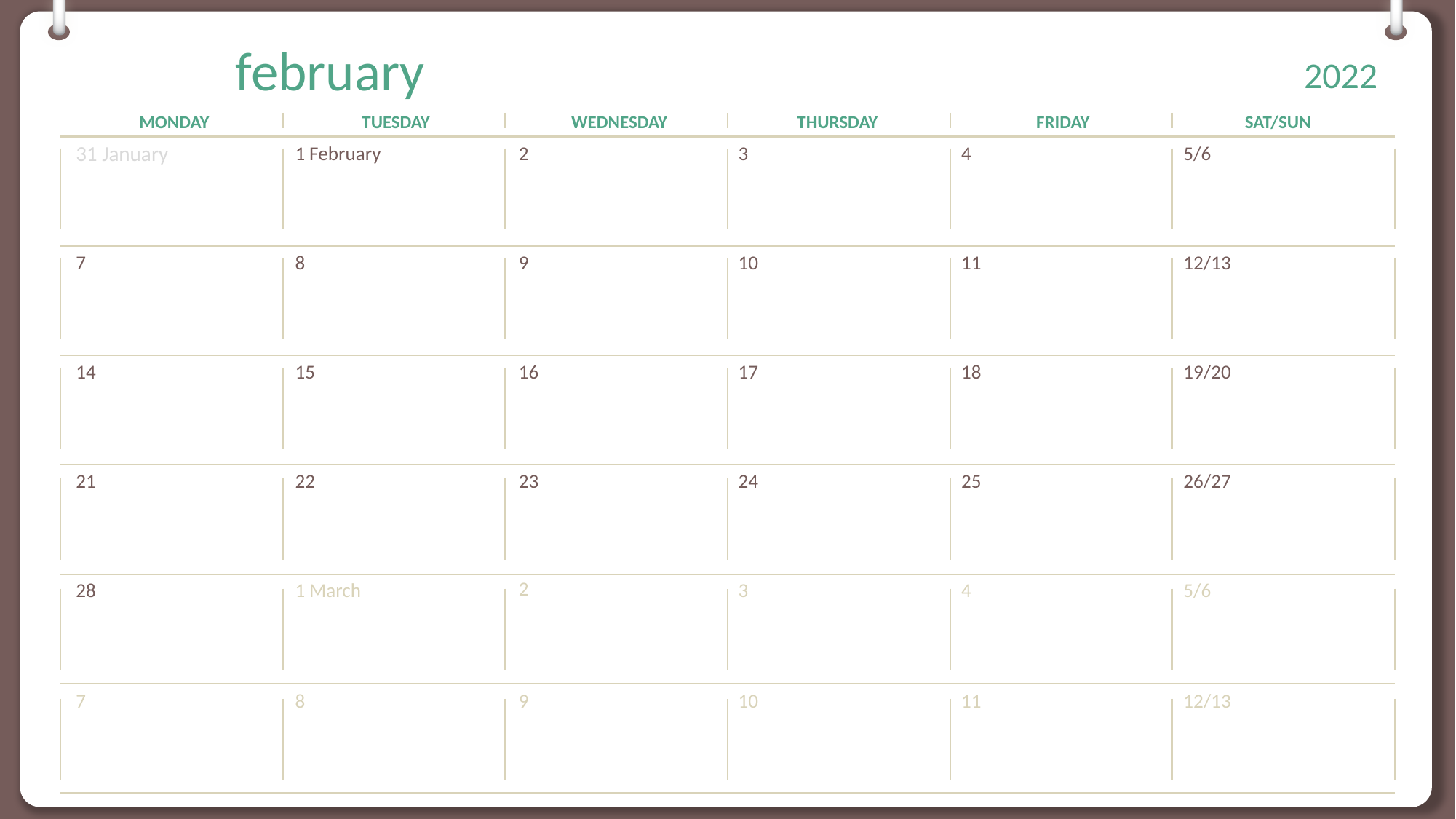

# february

JenKins

JenKins

JenKins
JenKins

JenKins

動画作成
言語

言語テストコード作成

共通画面、画面分離

共通画面、画面分離

共通画面、画面分離

お祝い